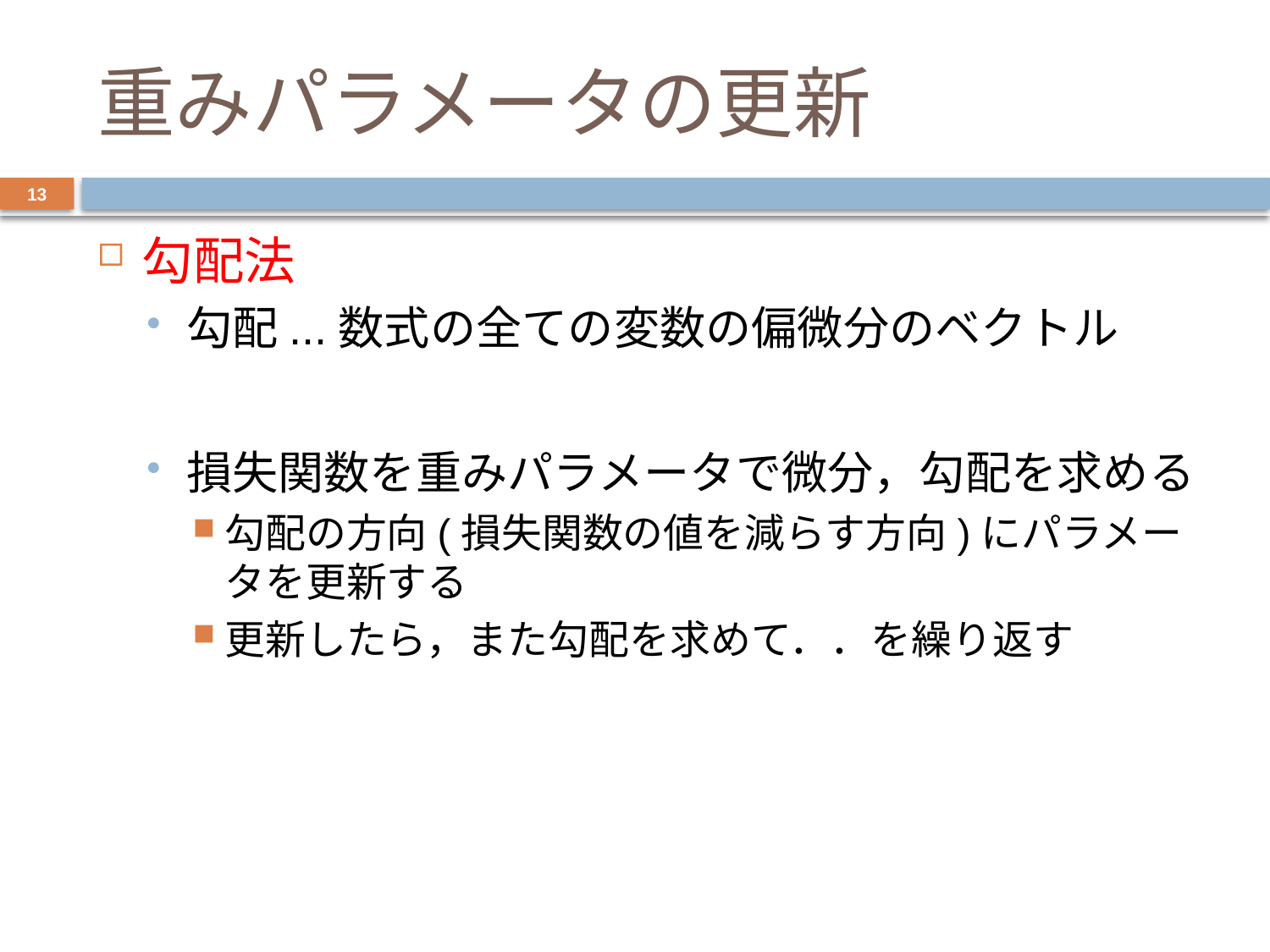

# 重みパラメータの更新
13
勾配法
勾配...数式の全ての変数の偏微分のベクトル

損失関数を重みパラメータで微分，勾配を求める
勾配の方向(損失関数の値を減らす方向)にパラメータを更新する
更新したら，また勾配を求めて．．を繰り返す